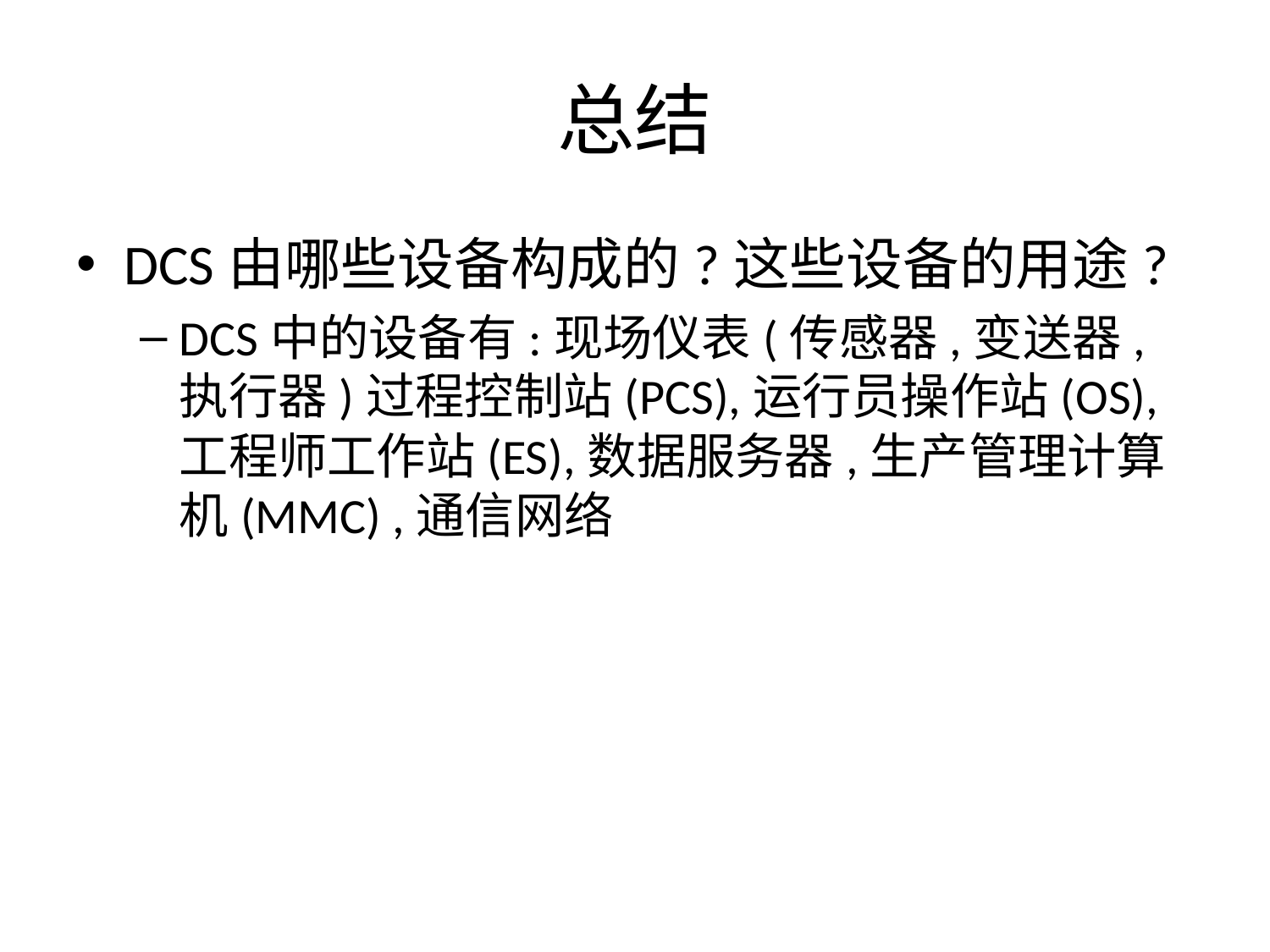

# 总结
DCS由哪些设备构成的?这些设备的用途?
DCS中的设备有:现场仪表(传感器,变送器,执行器)过程控制站(PCS),运行员操作站(OS),工程师工作站(ES),数据服务器,生产管理计算机(MMC) ,通信网络